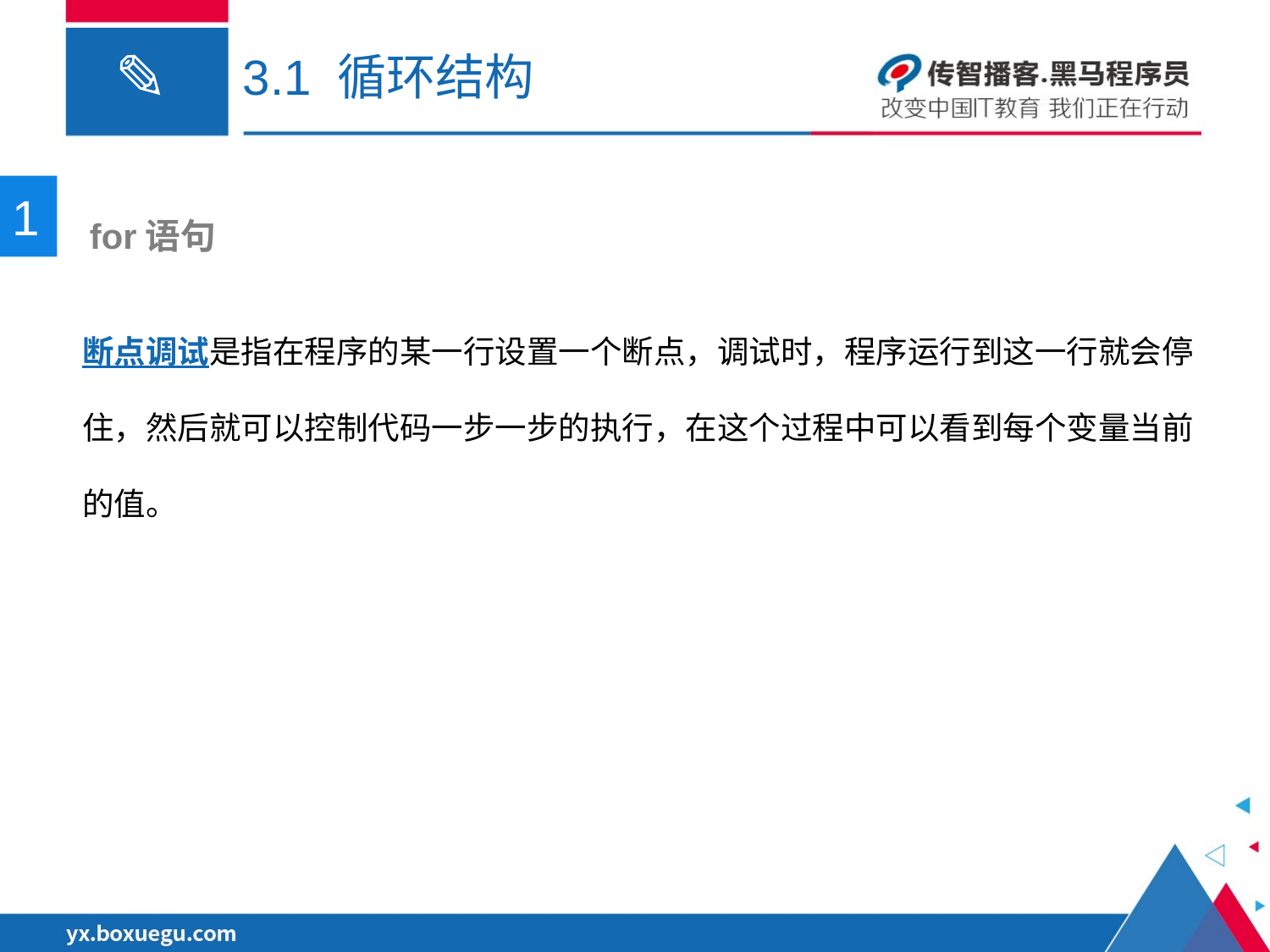

# 3.1 循环结构

1
  for语句
断点调试是指在程序的某一行设置一个断点，调试时，程序运行到这一行就会停住，然后就可以控制代码一步一步的执行，在这个过程中可以看到每个变量当前的值。